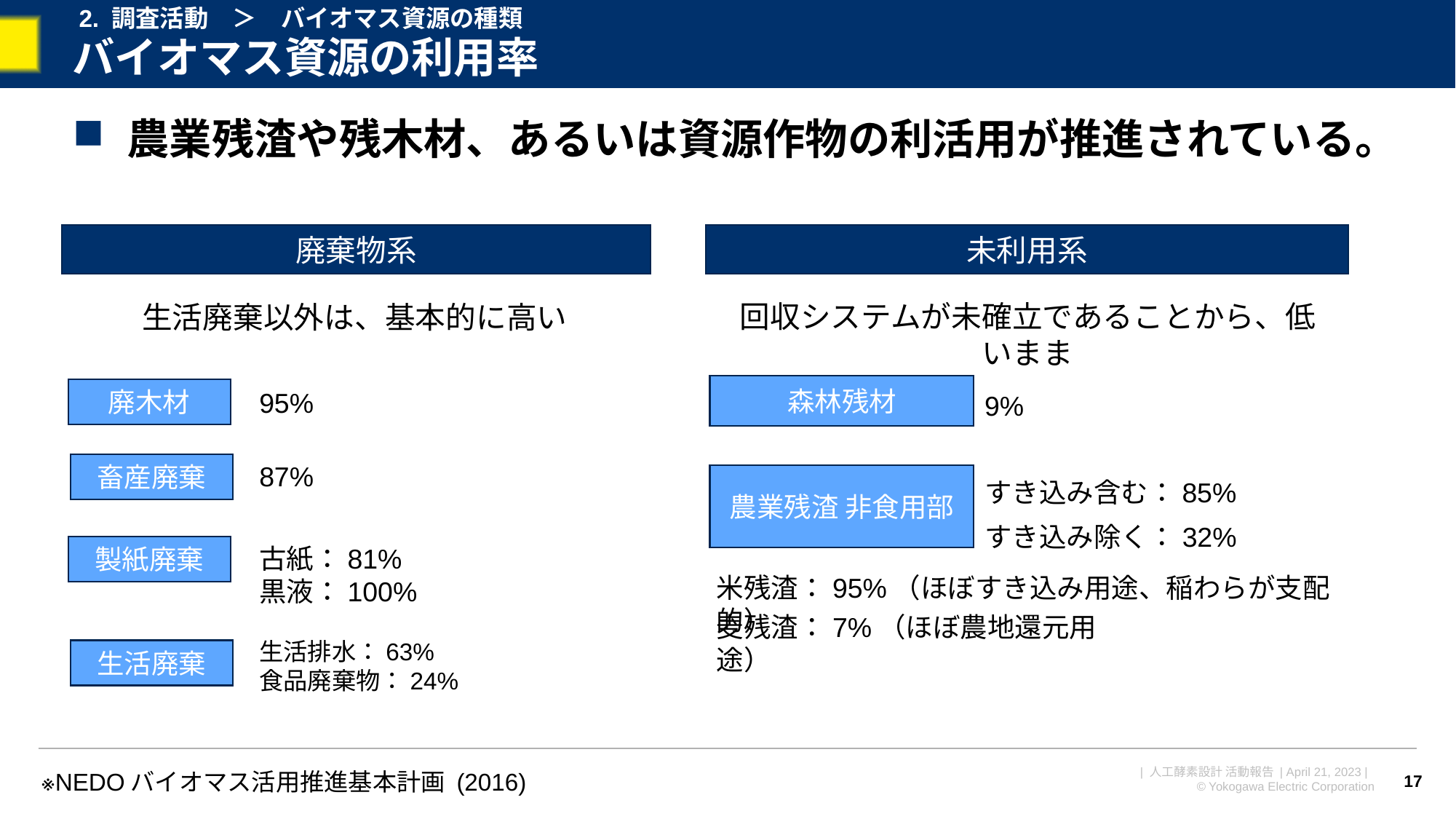

2. 調査活動　＞　バイオマス資源の種類
# バイオマス資源の利用率
農業残渣や残木材、あるいは資源作物の利活用が推進されている。
廃棄物系
未利用系
生活廃棄以外は、基本的に高い
回収システムが未確立であることから、低いまま
森林残材
廃木材
95%
9%
畜産廃棄
87%
農業残渣 非食用部
すき込み含む：85%
すき込み除く：32%
製紙廃棄
古紙：81%
黒液：100%
米残渣：95%（ほぼすき込み用途、稲わらが支配的）
麦残渣：7%（ほぼ農地還元用途）
生活排水：63%
食品廃棄物：24%
生活廃棄
17
※NEDOバイオマス活用推進基本計画 (2016)